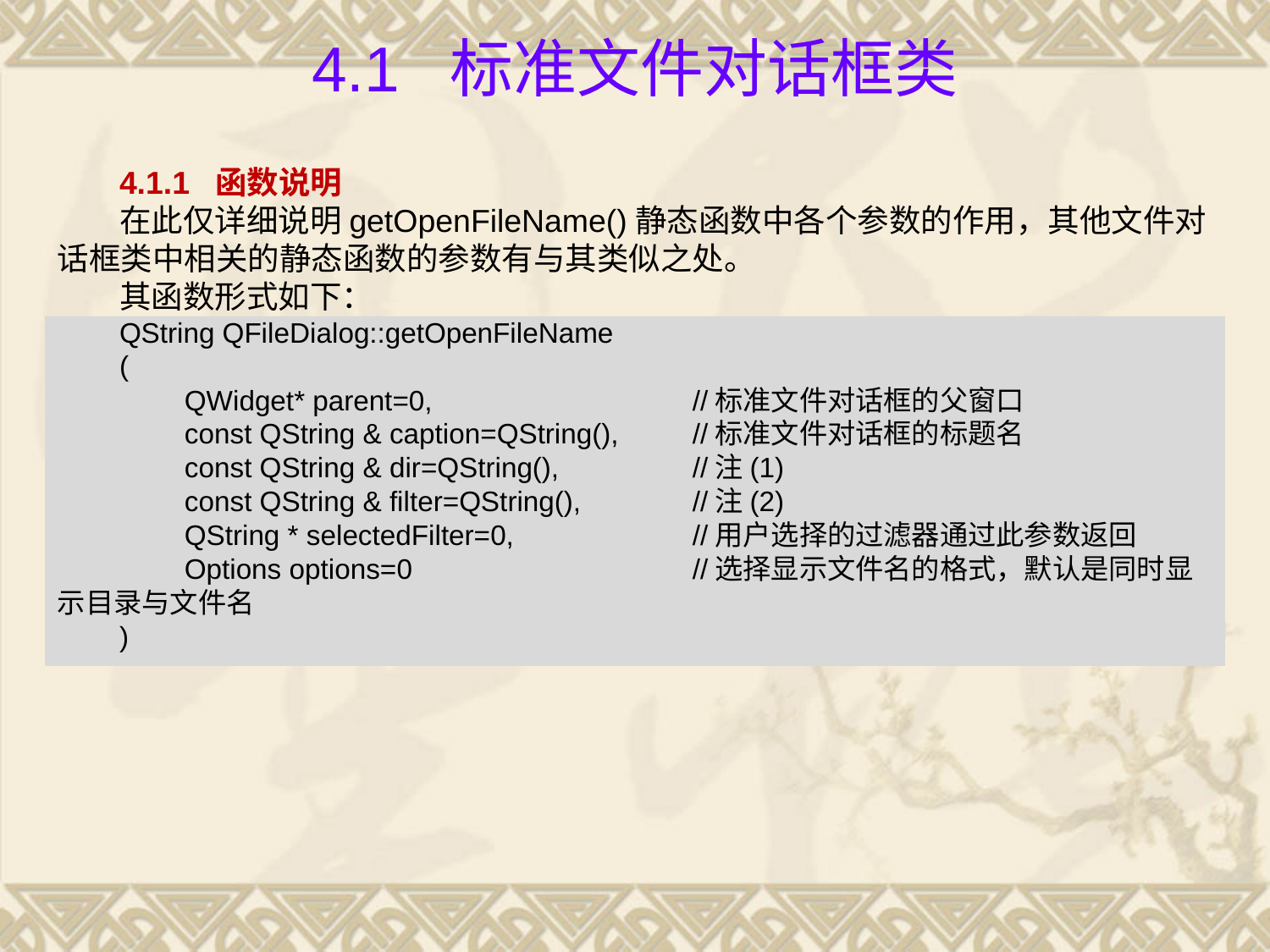

# 4.1  标准文件对话框类
4.1.1  函数说明
在此仅详细说明getOpenFileName()静态函数中各个参数的作用，其他文件对话框类中相关的静态函数的参数有与其类似之处。
其函数形式如下：
QString QFileDialog::getOpenFileName
(
	QWidget* parent=0,             		//标准文件对话框的父窗口
	const QString & caption=QString(),	//标准文件对话框的标题名
	const QString & dir=QString(),  	//注(1)
	const QString & filter=QString(),	//注(2)
	QString * selectedFilter=0, 		//用户选择的过滤器通过此参数返回
	Options options=0         		//选择显示文件名的格式，默认是同时显示目录与文件名
)